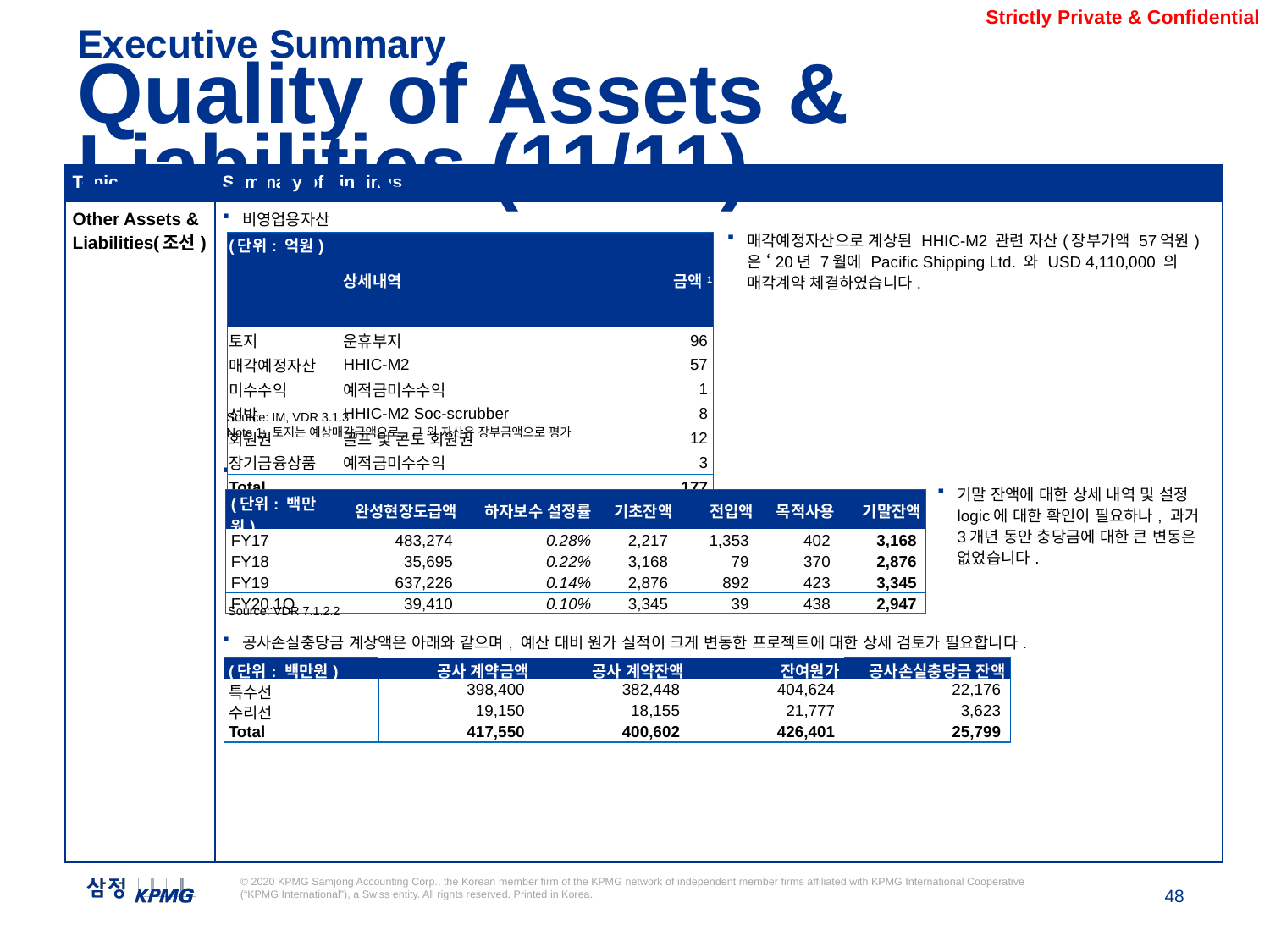

Executive Summary
Quality of Assets & Liabilities (11/11)
| Topic | Summary of Findings |
| --- | --- |
| Other Assets & Liabilities(조선) | 비영업용자산 매각예정자산으로 계상된 HHIC-M2 관련 자산(장부가액 57억원)은 ‘20년 7월에 Pacific Shipping Ltd. 와 USD 4,110,000 의 매각계약 체결하였습니다. 하자보수충당부채 기말 잔액에 대한 상세 내역 및 설정 logic에 대한 확인이 필요하나, 과거 3개년 동안 충당금에 대한 큰 변동은 없었습니다. 공사손실충당금 계상액은 아래와 같으며, 예산 대비 원가 실적이 크게 변동한 프로젝트에 대한 상세 검토가 필요합니다. |
| (단위: 억원) | 상세내역 | 금액1 |
| --- | --- | --- |
| 토지 | 운휴부지 | 96 |
| 매각예정자산 | HHIC-M2 | 57 |
| 미수수익 | 예적금미수수익 | 1 |
| 선박 | HHIC-M2 Soc-scrubber | 8 |
| 회원권 | 골프 및 콘도 회원권 | 12 |
| 장기금융상품 | 예적금미수수익 | 3 |
| Total |  | 177 |
Source: IM, VDR 3.1.3
Note 1: 토지는 예상매각금액으로, 그 외 자산은 장부금액으로 평가
| (단위: 백만원) | 완성현장도급액 | 하자보수 설정률 | 기초잔액 | 전입액 | 목적사용 | 기말잔액 |
| --- | --- | --- | --- | --- | --- | --- |
| FY17 | 483,274 | 0.28% | 2,217 | 1,353 | 402 | 3,168 |
| FY18 | 35,695 | 0.22% | 3,168 | 79 | 370 | 2,876 |
| FY19 | 637,226 | 0.14% | 2,876 | 892 | 423 | 3,345 |
| FY20.1Q | 39,410 | 0.10% | 3,345 | 39 | 438 | 2,947 |
Source: VDR 7.1.2.2
| (단위: 백만원) | 공사 계약금액 | 공사 계약잔액 | 잔여원가 | 공사손실충당금 잔액 |
| --- | --- | --- | --- | --- |
| 특수선 | 398,400 | 382,448 | 404,624 | 22,176 |
| 수리선 | 19,150 | 18,155 | 21,777 | 3,623 |
| Total | 417,550 | 400,602 | 426,401 | 25,799 |